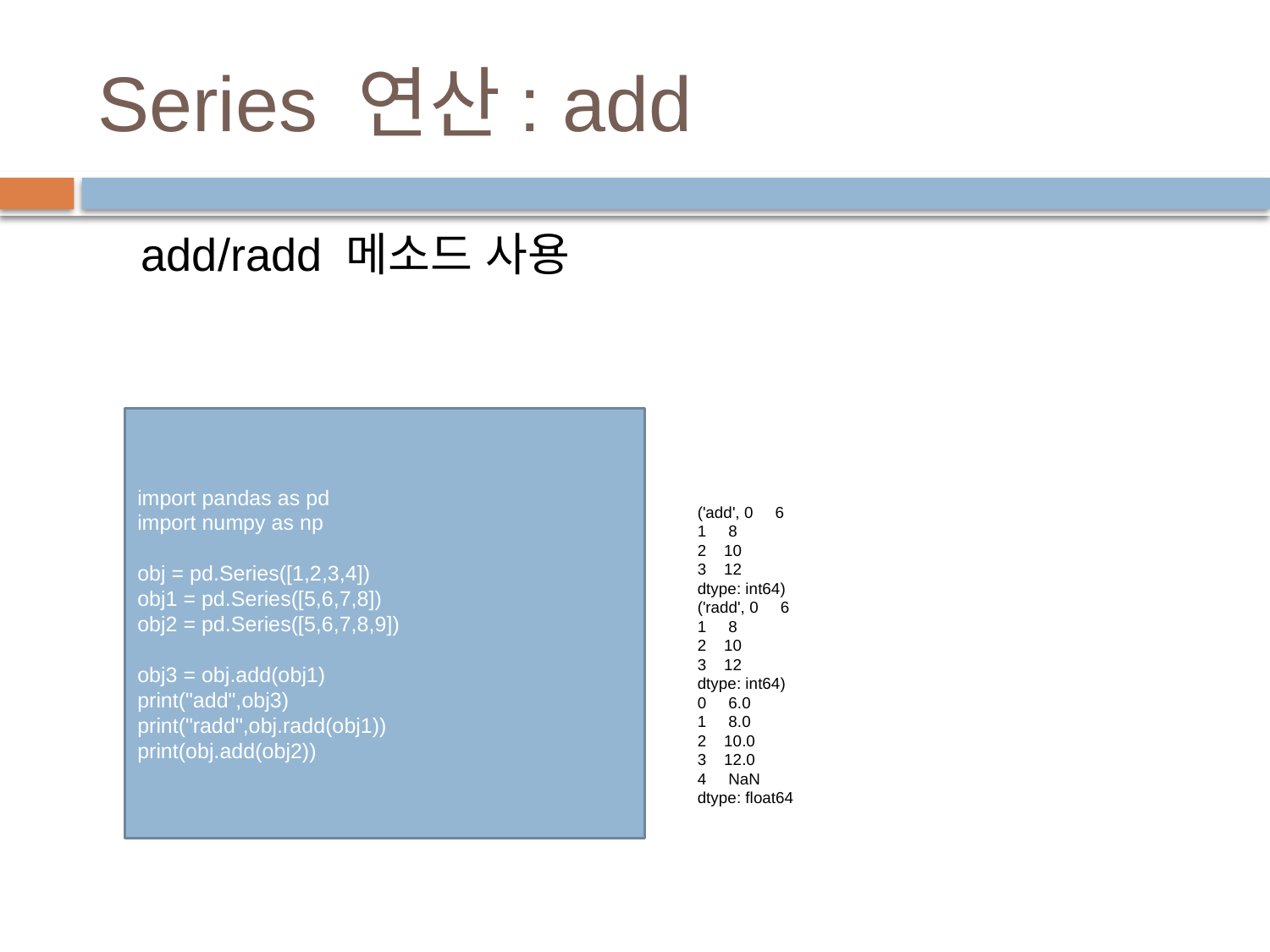

# Series 연산: add
add/radd 메소드 사용
import pandas as pd
import numpy as np

obj = pd.Series([1,2,3,4])
obj1 = pd.Series([5,6,7,8])
obj2 = pd.Series([5,6,7,8,9])

obj3 = obj.add(obj1)
print("add",obj3)
print("radd",obj.radd(obj1))
print(obj.add(obj2))
('add', 0     6
1     8
2    10
3    12
dtype: int64)
('radd', 0     6
1     8
2    10
3    12
dtype: int64)
0     6.0
1     8.0
2    10.0
3    12.0
4     NaN
dtype: float64